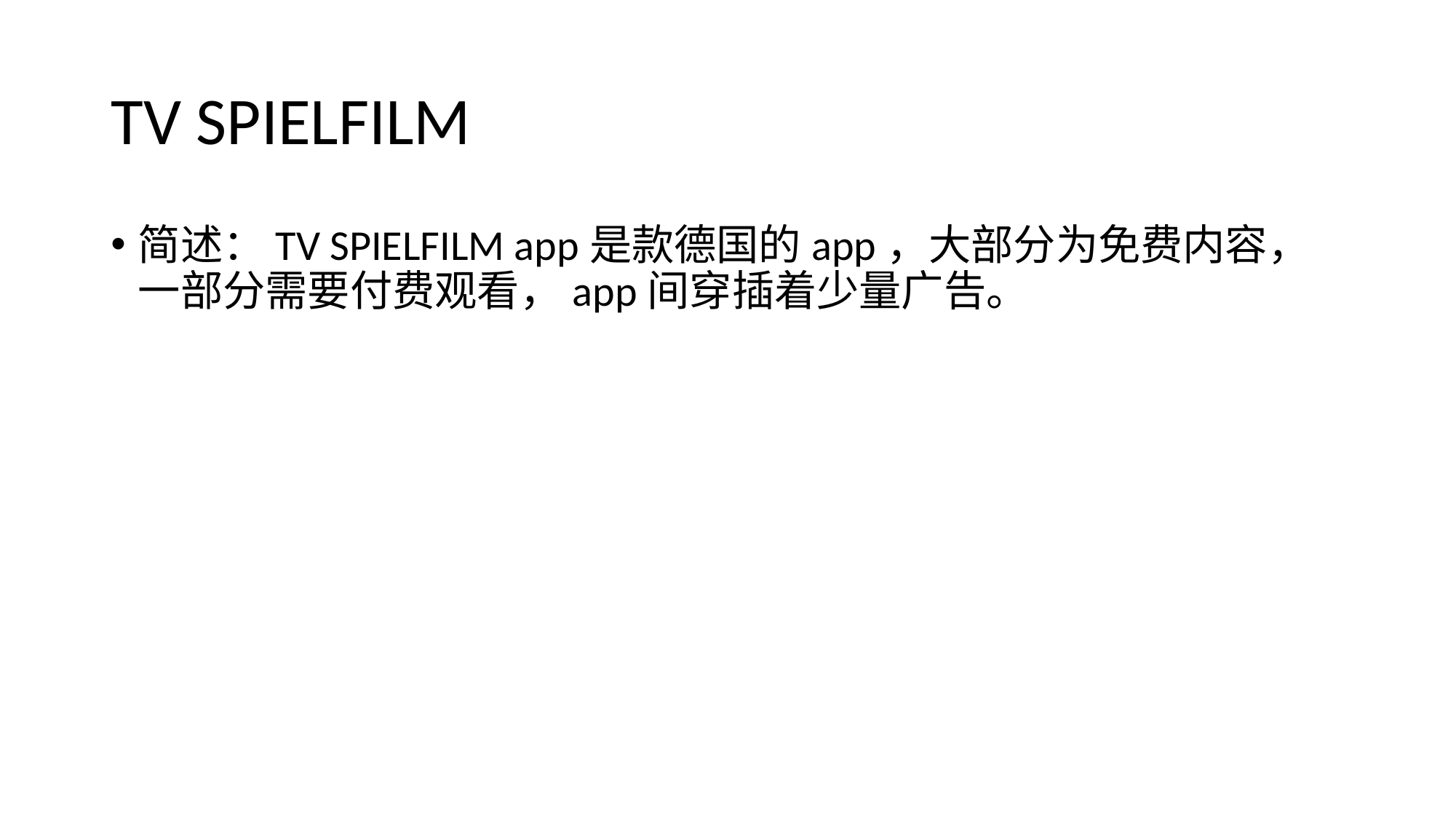

# TV SPIELFILM
简述：TV SPIELFILM app是款德国的app，大部分为免费内容，一部分需要付费观看，app间穿插着少量广告。